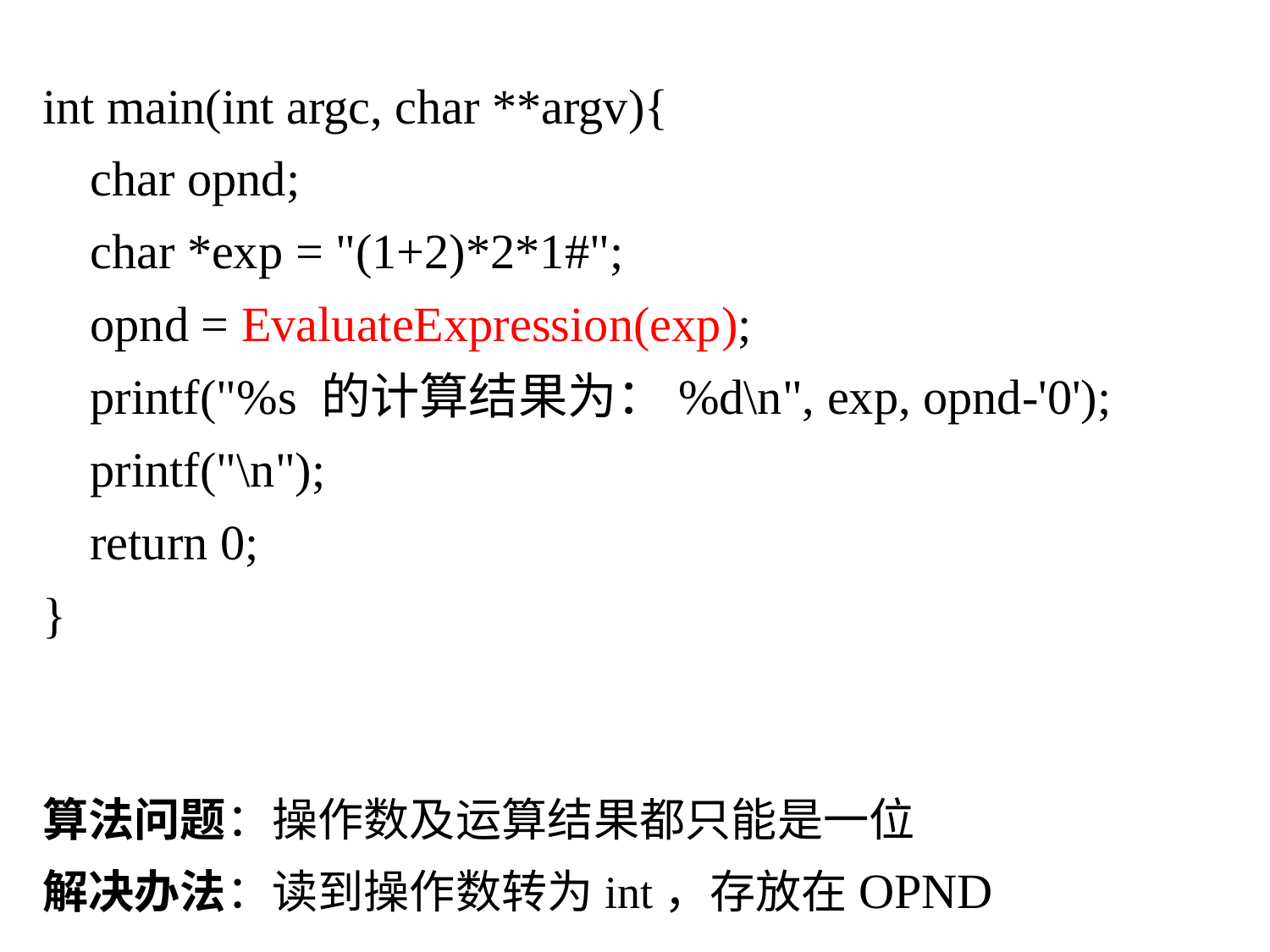

int main(int argc, char **argv){
	char opnd;
	char *exp = "(1+2)*2*1#";
	opnd = EvaluateExpression(exp);
	printf("%s 的计算结果为：%d\n", exp, opnd-'0');
	printf("\n");
	return 0;
}

算法问题：操作数及运算结果都只能是一位
解决办法：读到操作数转为int，存放在OPND